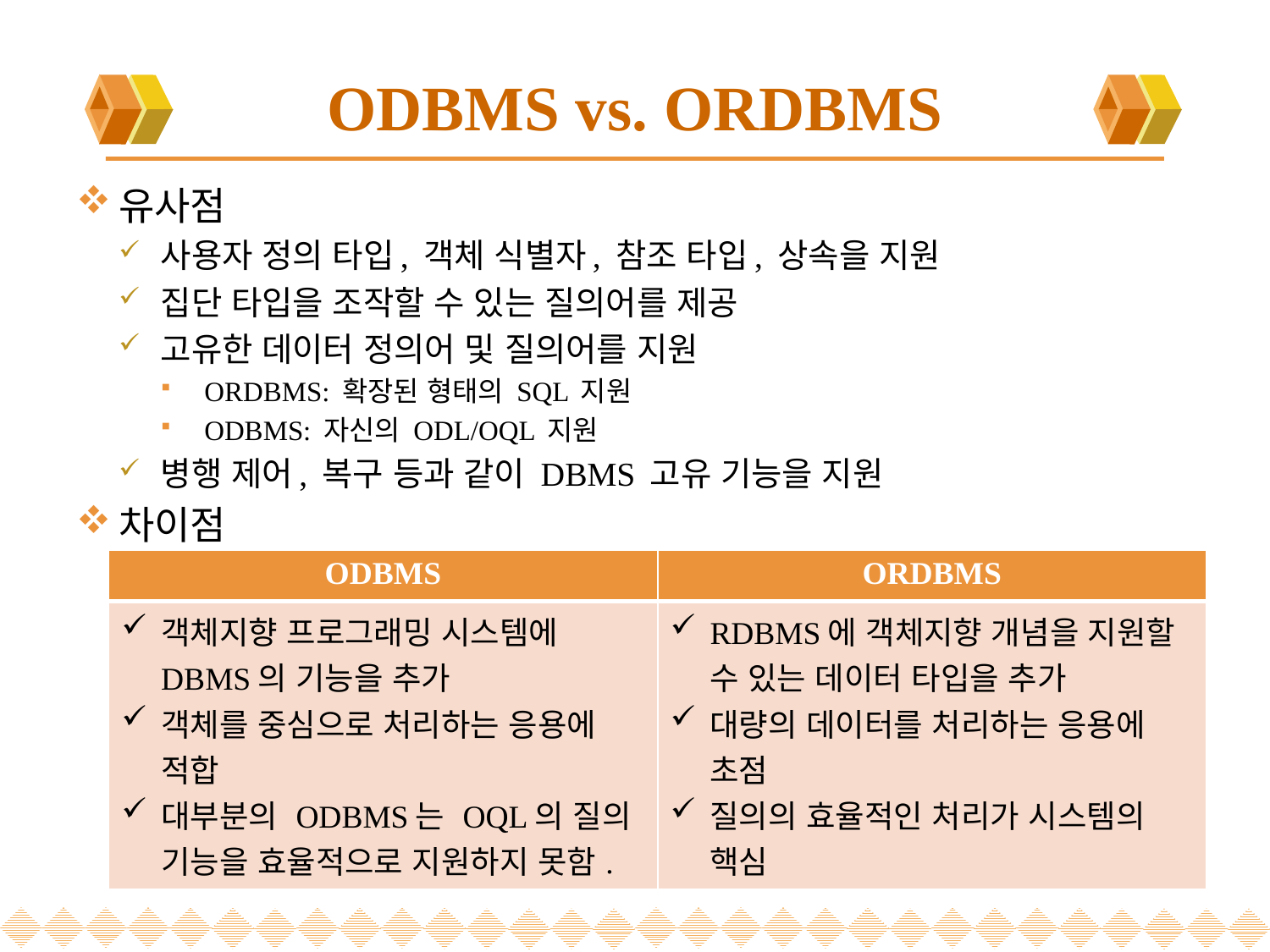

# ODBMS vs. ORDBMS
유사점
사용자 정의 타입, 객체 식별자, 참조 타입, 상속을 지원
집단 타입을 조작할 수 있는 질의어를 제공
고유한 데이터 정의어 및 질의어를 지원
ORDBMS: 확장된 형태의 SQL 지원
ODBMS: 자신의 ODL/OQL 지원
병행 제어, 복구 등과 같이 DBMS 고유 기능을 지원
차이점
| ODBMS | ORDBMS |
| --- | --- |
| 객체지향 프로그래밍 시스템에 DBMS의 기능을 추가 객체를 중심으로 처리하는 응용에 적합 대부분의 ODBMS는 OQL의 질의 기능을 효율적으로 지원하지 못함. | RDBMS에 객체지향 개념을 지원할 수 있는 데이터 타입을 추가 대량의 데이터를 처리하는 응용에 초점 질의의 효율적인 처리가 시스템의 핵심 |